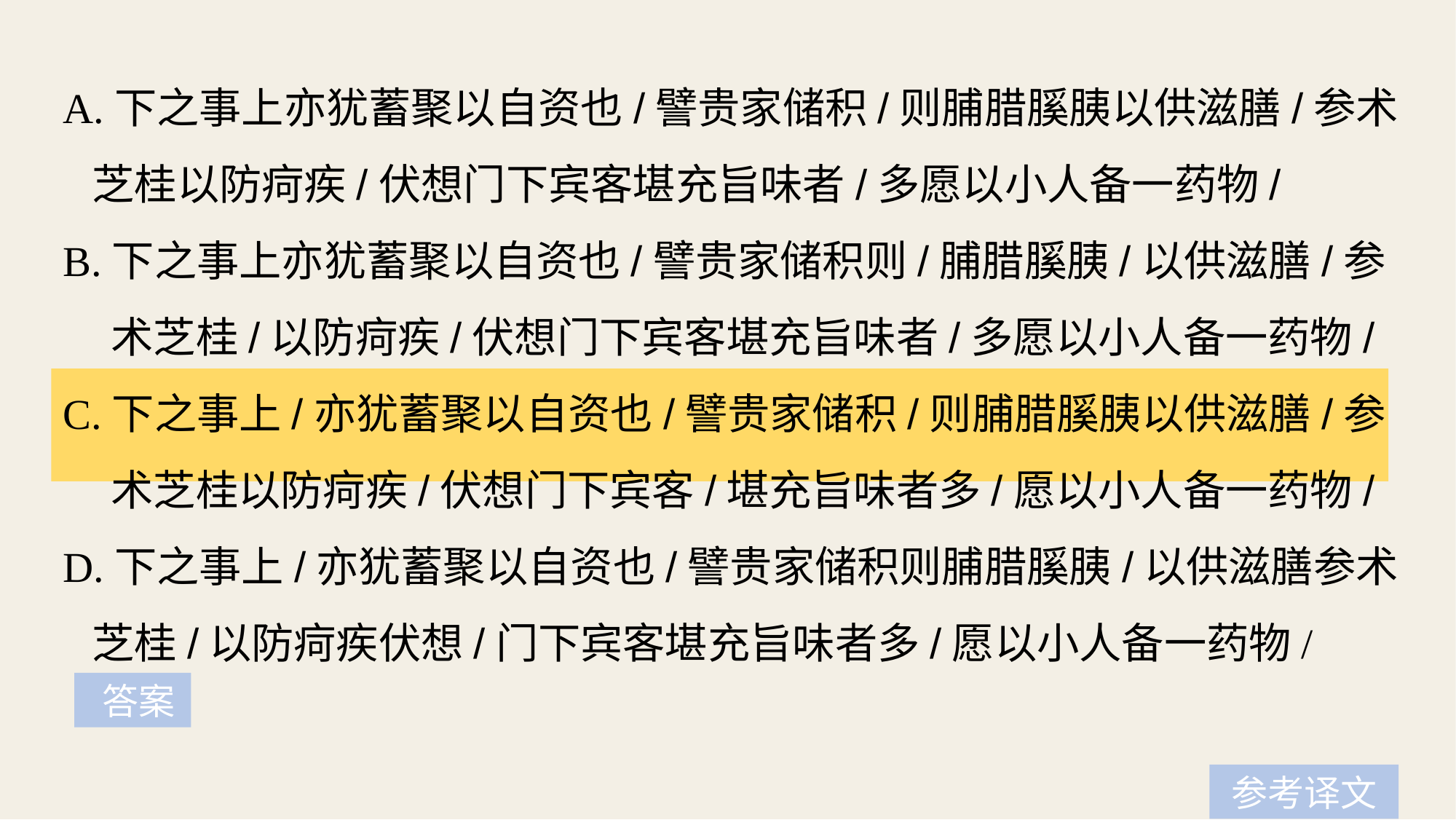

A.下之事上亦犹蓄聚以自资也/譬贵家储积/则脯腊膎胰以供滋膳/参术
  芝桂以防疴疾/伏想门下宾客堪充旨味者/多愿以小人备一药物/
B.下之事上亦犹蓄聚以自资也/譬贵家储积则/脯腊膎胰/以供滋膳/参
    术芝桂/以防疴疾/伏想门下宾客堪充旨味者/多愿以小人备一药物/
C.下之事上/亦犹蓄聚以自资也/譬贵家储积/则脯腊膎胰以供滋膳/参
    术芝桂以防疴疾/伏想门下宾客/堪充旨味者多/愿以小人备一药物/
D.下之事上/亦犹蓄聚以自资也/譬贵家储积则脯腊膎胰/以供滋膳参术
  芝桂/以防疴疾伏想/门下宾客堪充旨味者多/愿以小人备一药物/

 答案
参考译文